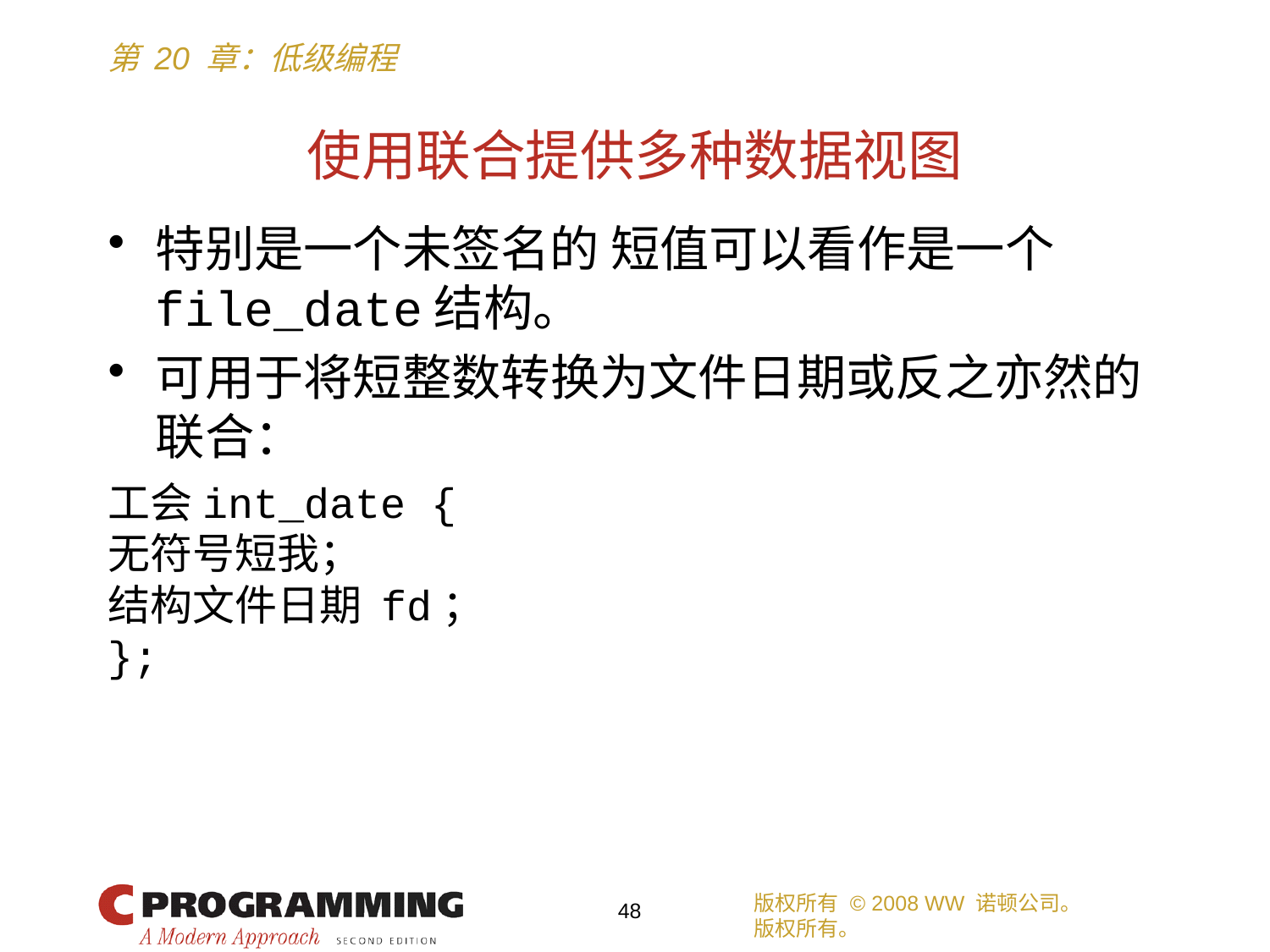

# 使用联合提供多种数据视图
特别是一个未签名的 短值可以看作是一个file_date结构。
可用于将短整数转换为文件日期或反之亦然的联合：
工会int_date {
无符号短我；
结构文件日期 fd；
};
版权所有 © 2008 WW 诺顿公司。
版权所有。
48